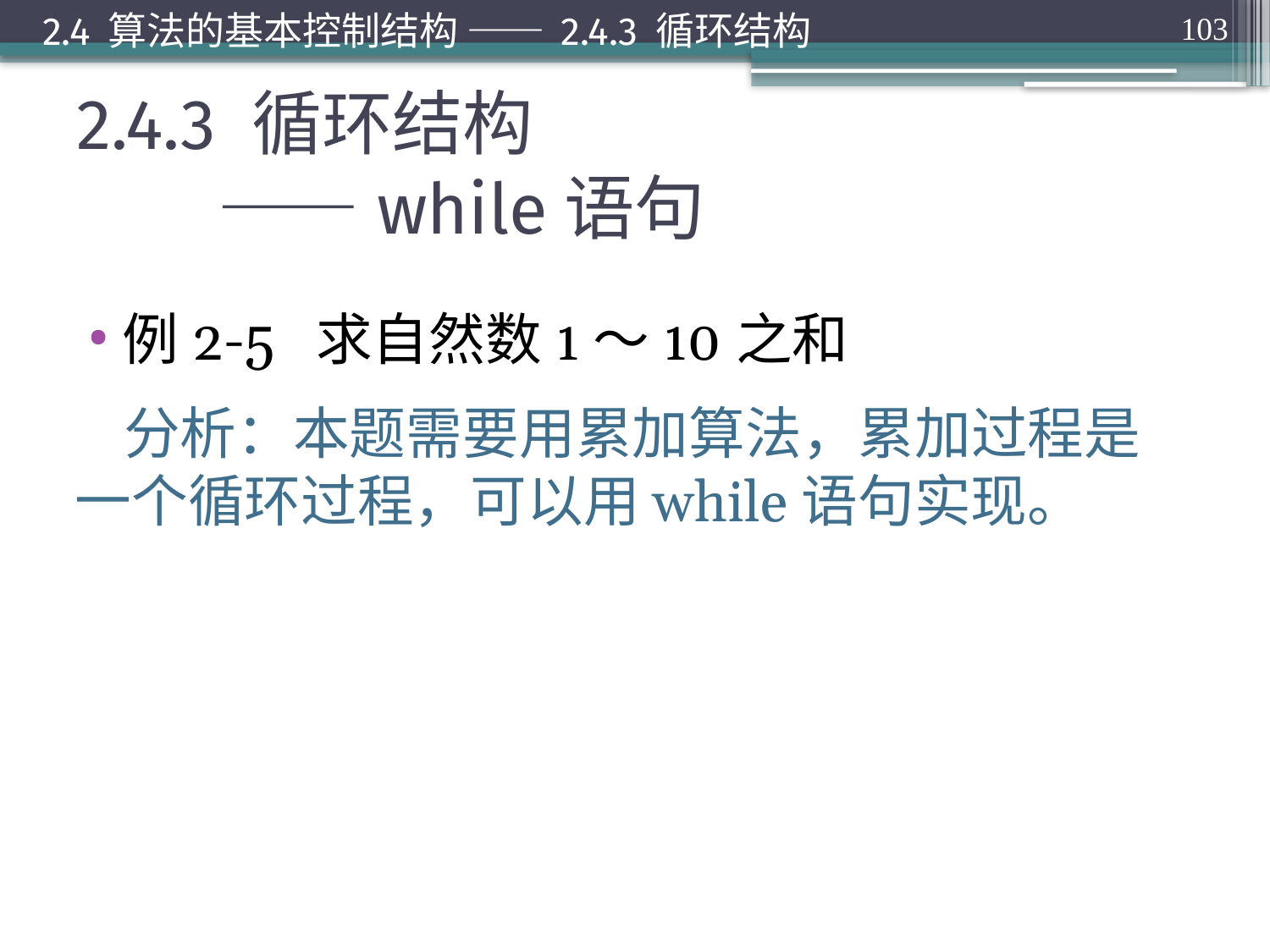

2.4 算法的基本控制结构 —— 2.4.3 循环结构
103
# 2.4.3 循环结构 ——while语句
例2-5  求自然数1～10之和
   分析：本题需要用累加算法，累加过程是一个循环过程，可以用while语句实现。